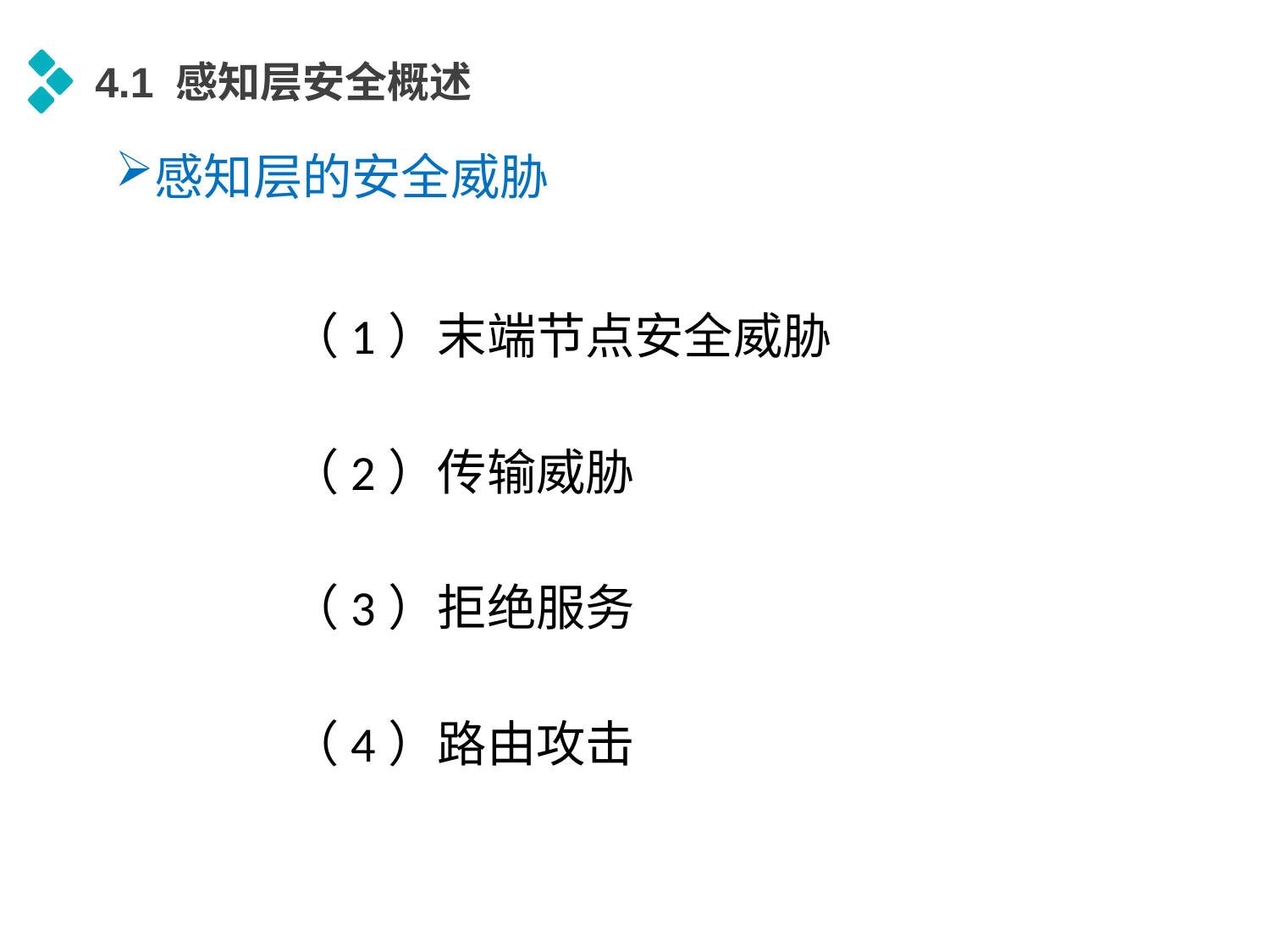

4.1 感知层安全概述

感知层的安全威胁
（1）末端节点安全威胁
（2）传输威胁
（3）拒绝服务
（4）路由攻击